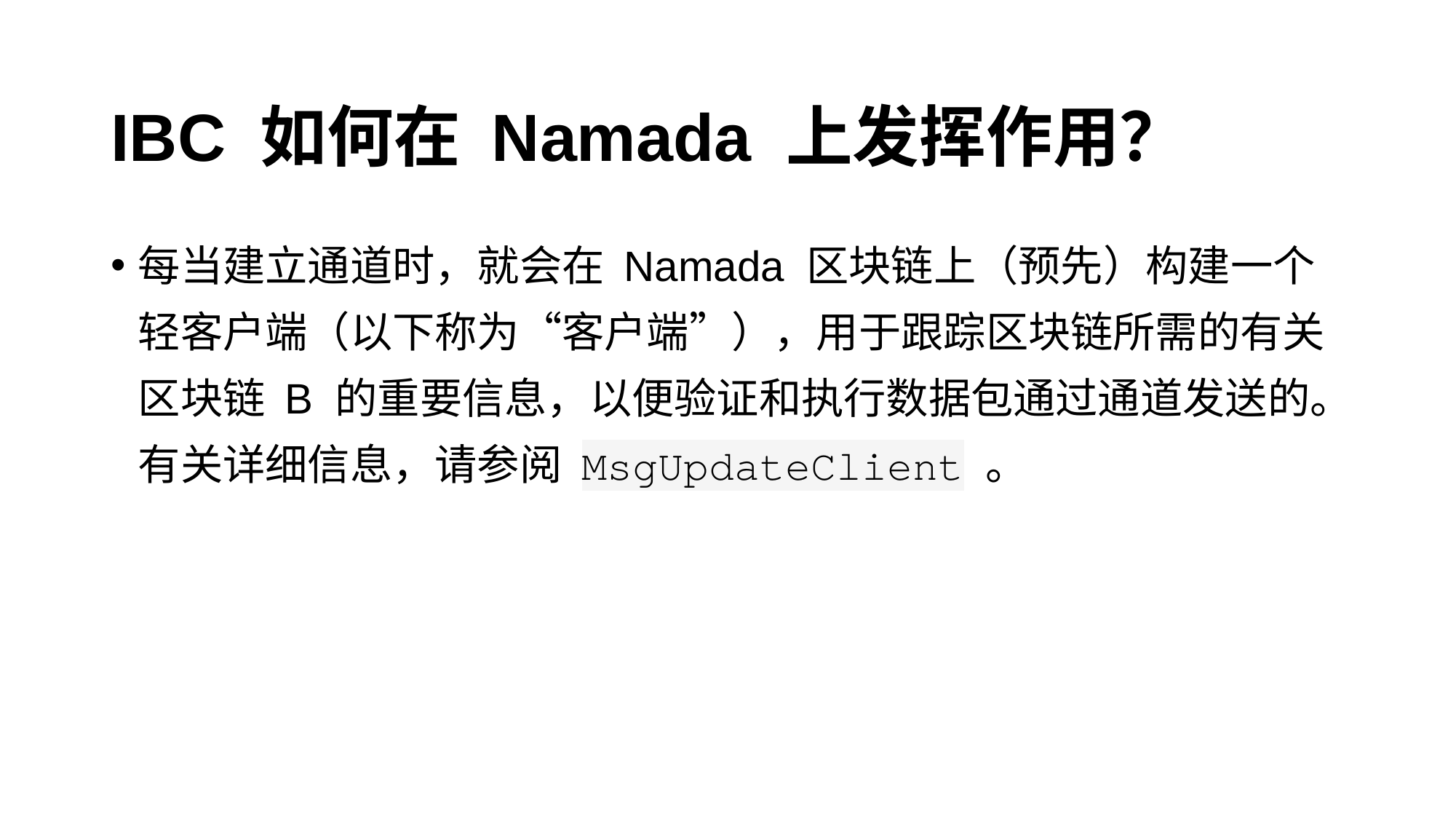

# IBC 如何在 Namada 上发挥作用？
每当建立通道时，就会在 Namada 区块链上（预先）构建一个轻客户端（以下称为“客户端”），用于跟踪区块链所需的有关区块链 B 的重要信息，以便验证和执行数据包通过通道发送的。有关详细信息，请参阅 MsgUpdateClient 。